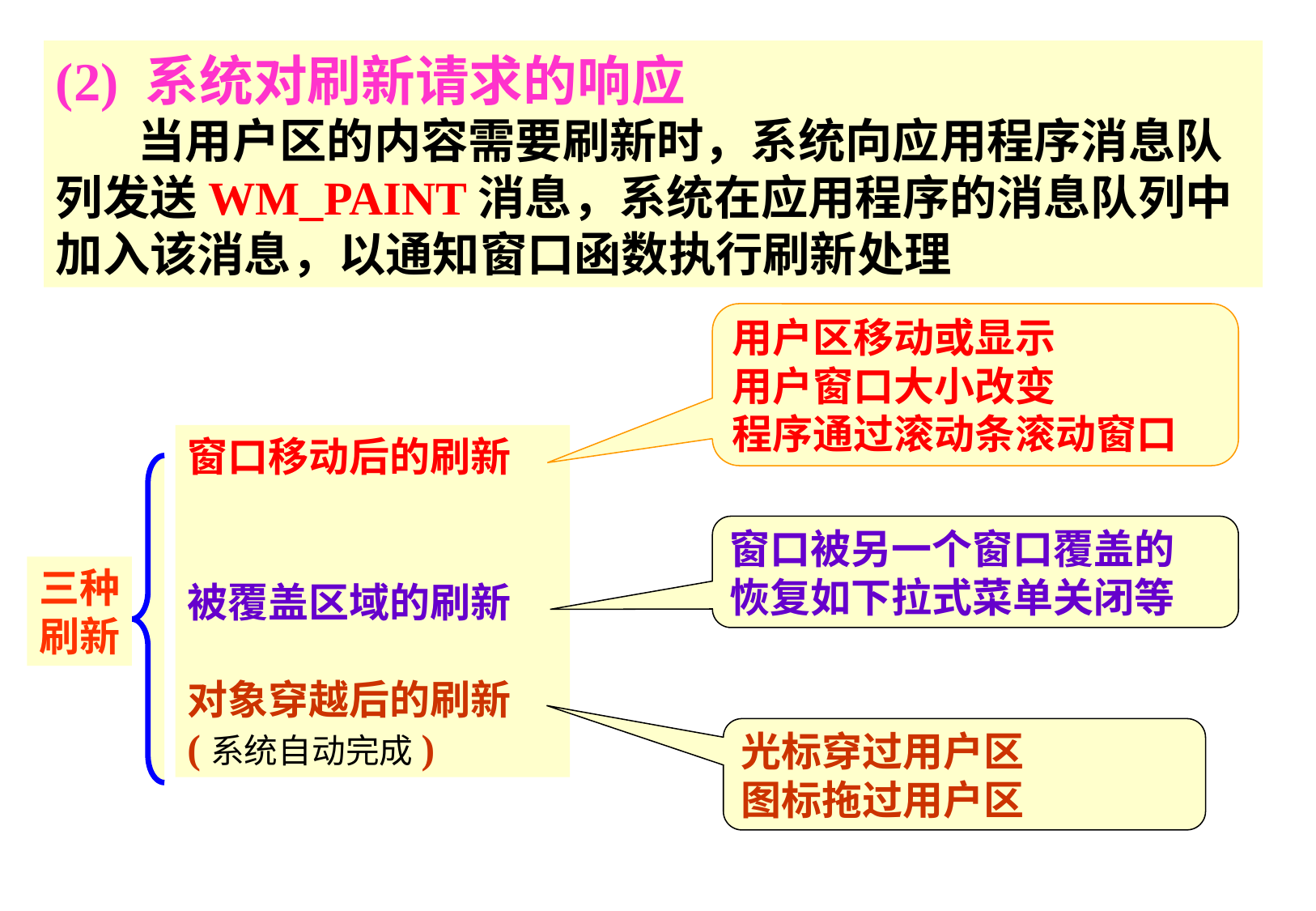

(2) 系统对刷新请求的响应
        当用户区的内容需要刷新时，系统向应用程序消息队列发送WM_PAINT消息，系统在应用程序的消息队列中加入该消息，以通知窗口函数执行刷新处理
用户区移动或显示
用户窗口大小改变
程序通过滚动条滚动窗口
窗口移动后的刷新

被覆盖区域的刷新

对象穿越后的刷新
(系统自动完成)

窗口被另一个窗口覆盖的
恢复如下拉式菜单关闭等
三种
刷新
光标穿过用户区
图标拖过用户区